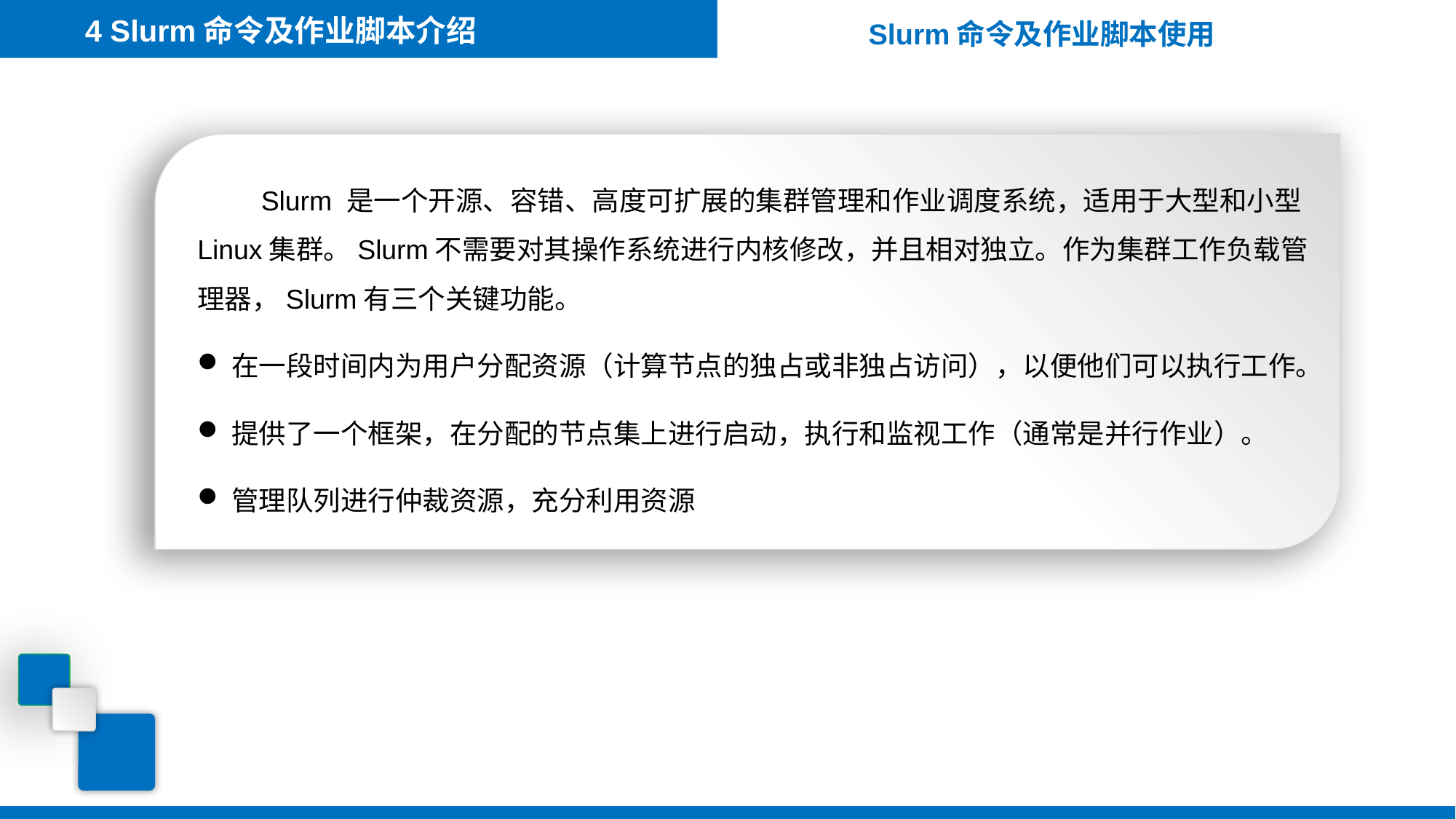

4 Slurm命令及作业脚本介绍

Slurm命令及作业脚本使用
 Slurm 是一个开源、容错、高度可扩展的集群管理和作业调度系统，适用于大型和小型Linux集群。Slurm不需要对其操作系统进行内核修改，并且相对独立。作为集群工作负载管理器，Slurm有三个关键功能。
在一段时间内为用户分配资源（计算节点的独占或非独占访问），以便他们可以执行工作。
提供了一个框架，在分配的节点集上进行启动，执行和监视工作（通常是并行作业）。
管理队列进行仲裁资源，充分利用资源